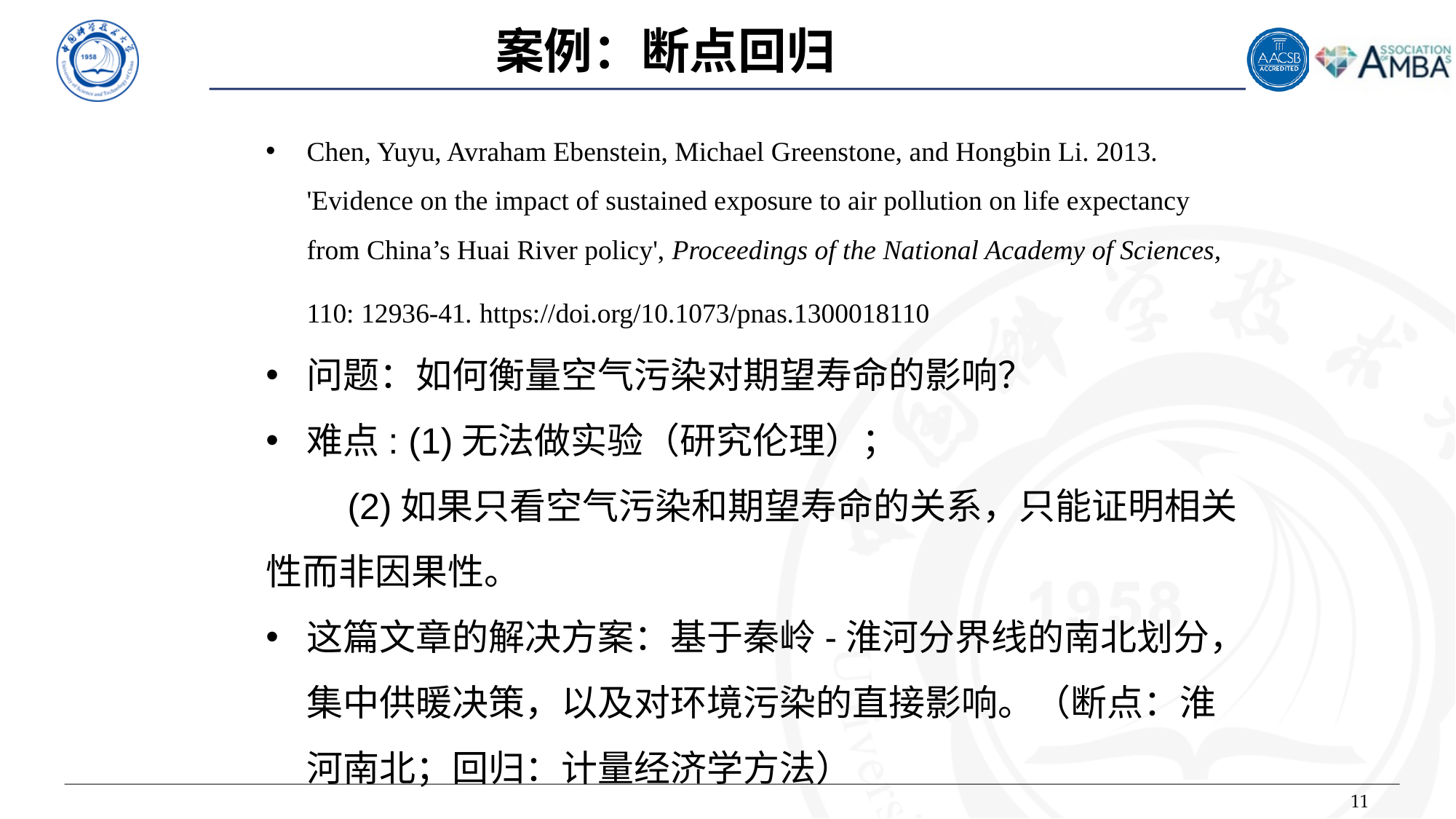

案例：断点回归
Chen, Yuyu, Avraham Ebenstein, Michael Greenstone, and Hongbin Li. 2013. 'Evidence on the impact of sustained exposure to air pollution on life expectancy from China’s Huai River policy', Proceedings of the National Academy of Sciences, 110: 12936-41. https://doi.org/10.1073/pnas.1300018110
问题：如何衡量空气污染对期望寿命的影响？
难点: (1)无法做实验（研究伦理）；
        (2)如果只看空气污染和期望寿命的关系，只能证明相关性而非因果性。
这篇文章的解决方案：基于秦岭-淮河分界线的南北划分，集中供暖决策，以及对环境污染的直接影响。（断点：淮河南北；回归：计量经济学方法）